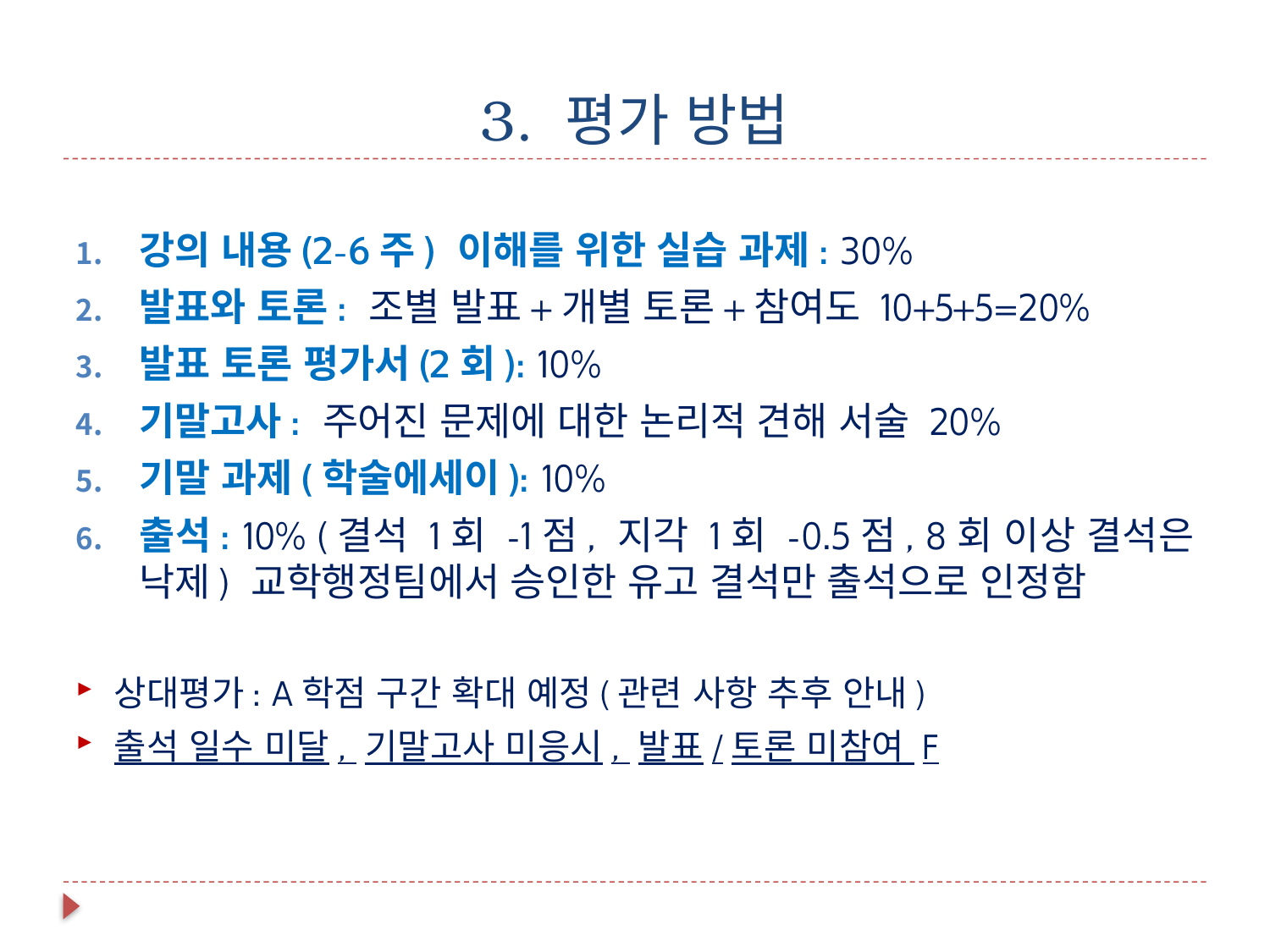

# 3. 평가 방법

강의 내용(2-6주) 이해를 위한 실습 과제: 30%
발표와 토론: 조별 발표+개별 토론+참여도 10+5+5=20%
발표 토론 평가서(2회): 10%
기말고사: 주어진 문제에 대한 논리적 견해 서술 20%
기말 과제(학술에세이): 10%
출석: 10% (결석 1회 -1점, 지각 1회 -0.5점, 8회 이상 결석은 낙제) 교학행정팀에서 승인한 유고 결석만 출석으로 인정함

상대평가: A학점 구간 확대 예정(관련 사항 추후 안내)
출석 일수 미달, 기말고사 미응시, 발표/토론 미참여 F